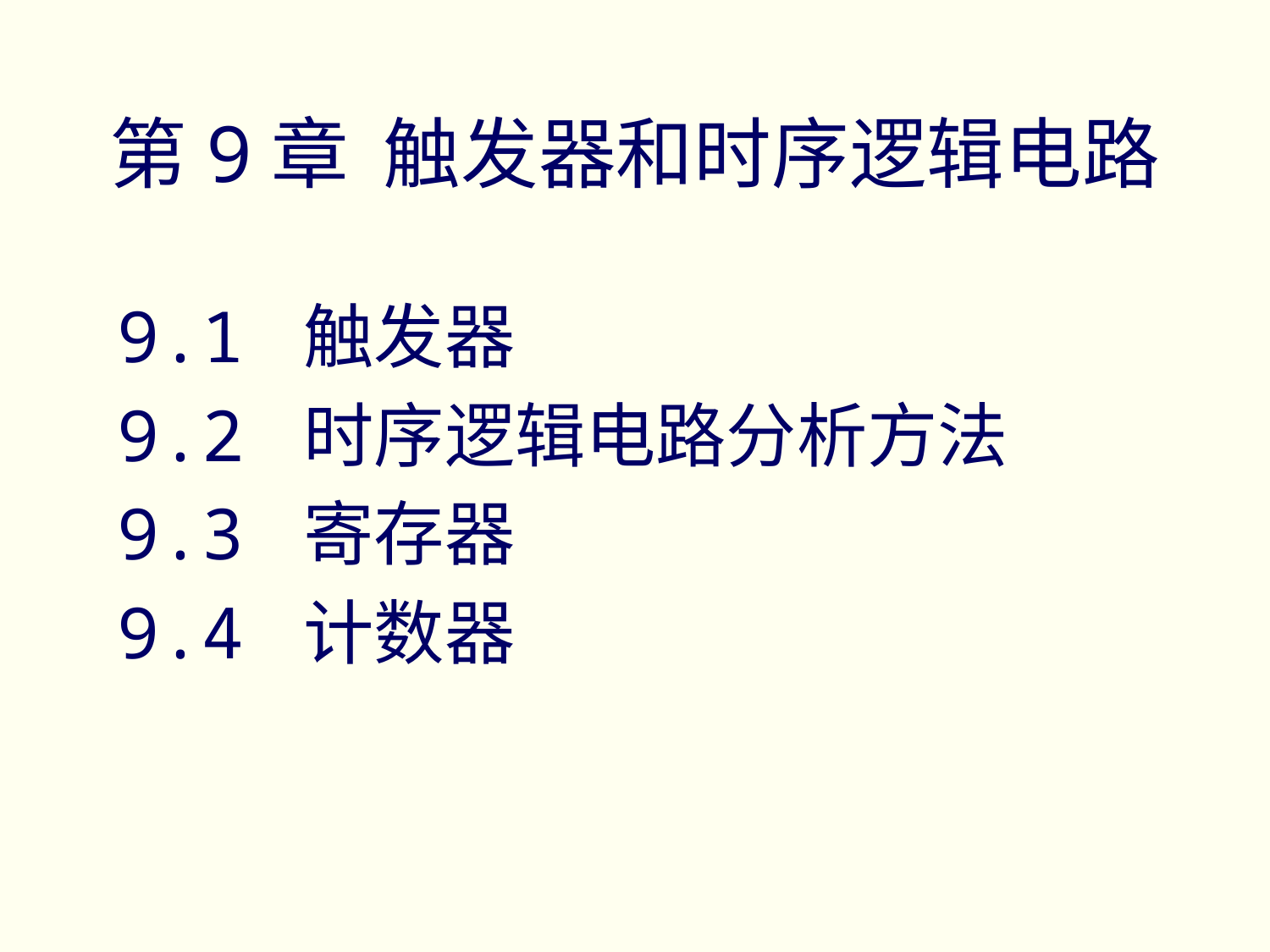

# 第9章  触发器和时序逻辑电路
9.1 触发器
9.2 时序逻辑电路分析方法
9.3 寄存器
9.4 计数器